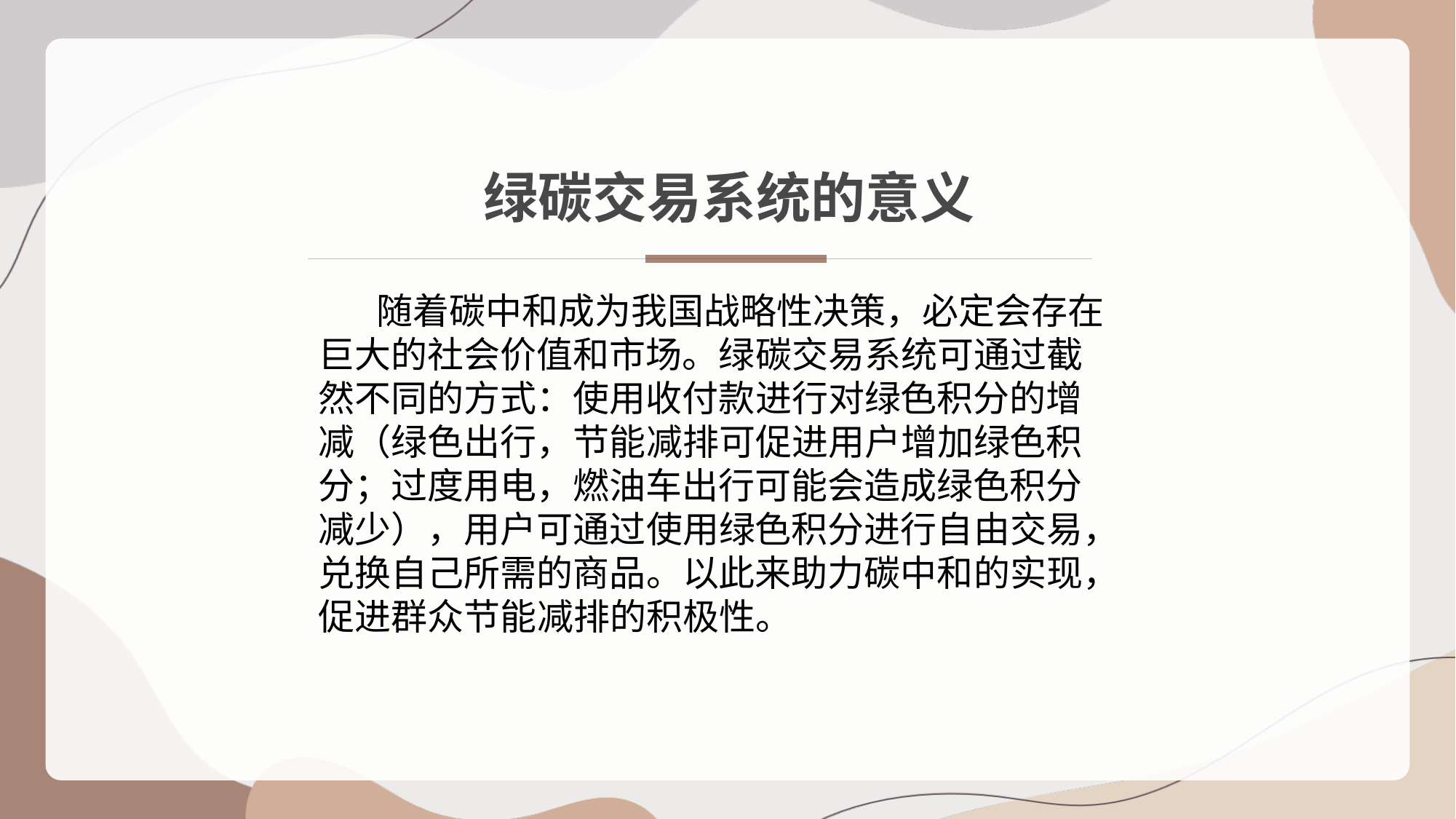

绿碳交易系统的意义
      随着碳中和成为我国战略性决策，必定会存在巨大的社会价值和市场。绿碳交易系统可通过截然不同的方式：使用收付款进行对绿色积分的增减（绿色出行，节能减排可促进用户增加绿色积分；过度用电，燃油车出行可能会造成绿色积分减少），用户可通过使用绿色积分进行自由交易，兑换自己所需的商品。以此来助力碳中和的实现，促进群众节能减排的积极性。